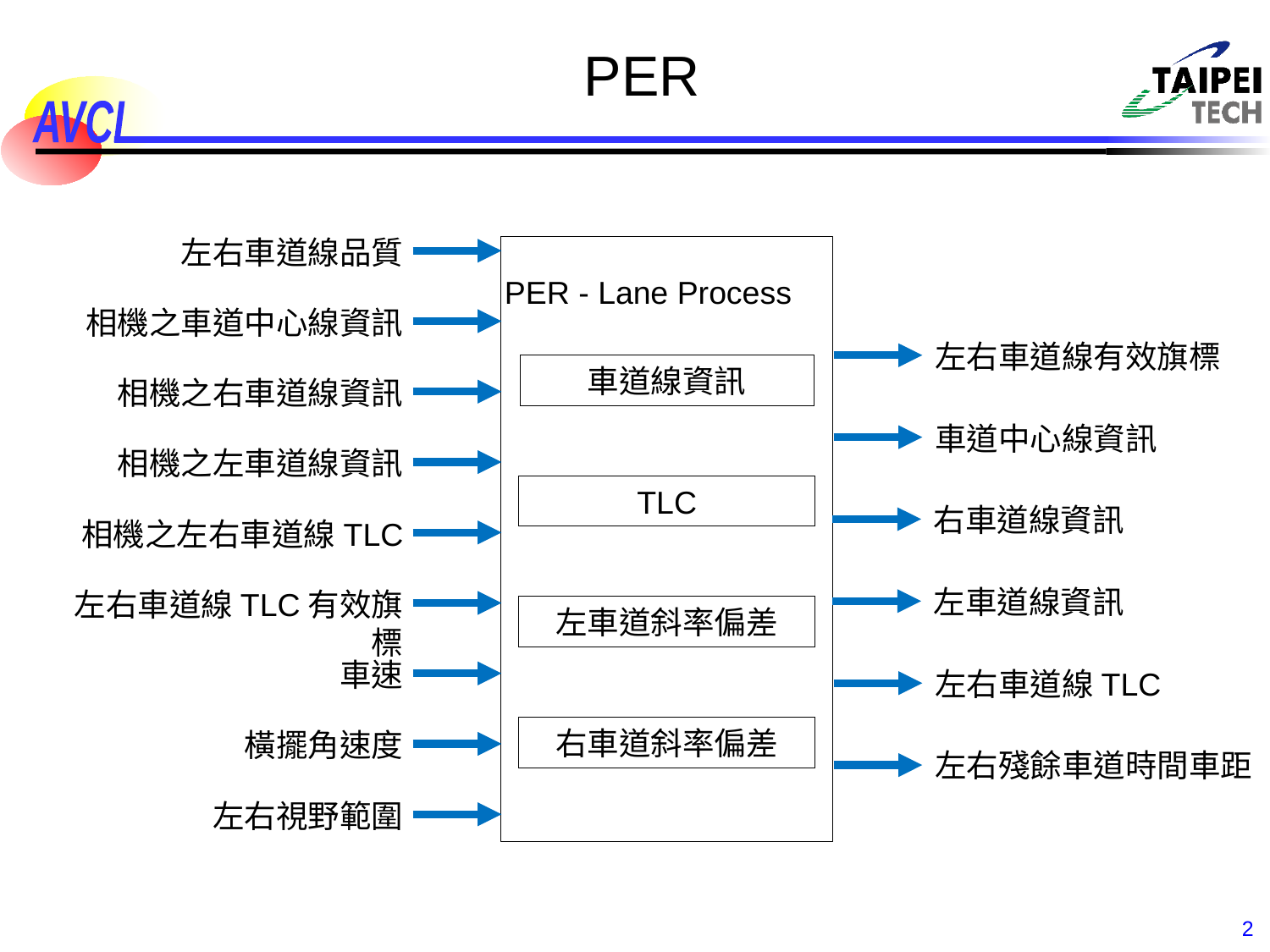

# PER
左右車道線品質

PER - Lane Process
相機之車道中心線資訊
左右車道線有效旗標
車道線資訊
相機之右車道線資訊
車道中心線資訊
相機之左車道線資訊
TLC
右車道線資訊
相機之左右車道線TLC
左車道線資訊
左右車道線TLC有效旗標
左車道斜率偏差
車速
左右車道線TLC
右車道斜率偏差
橫擺角速度
左右殘餘車道時間車距
左右視野範圍
2